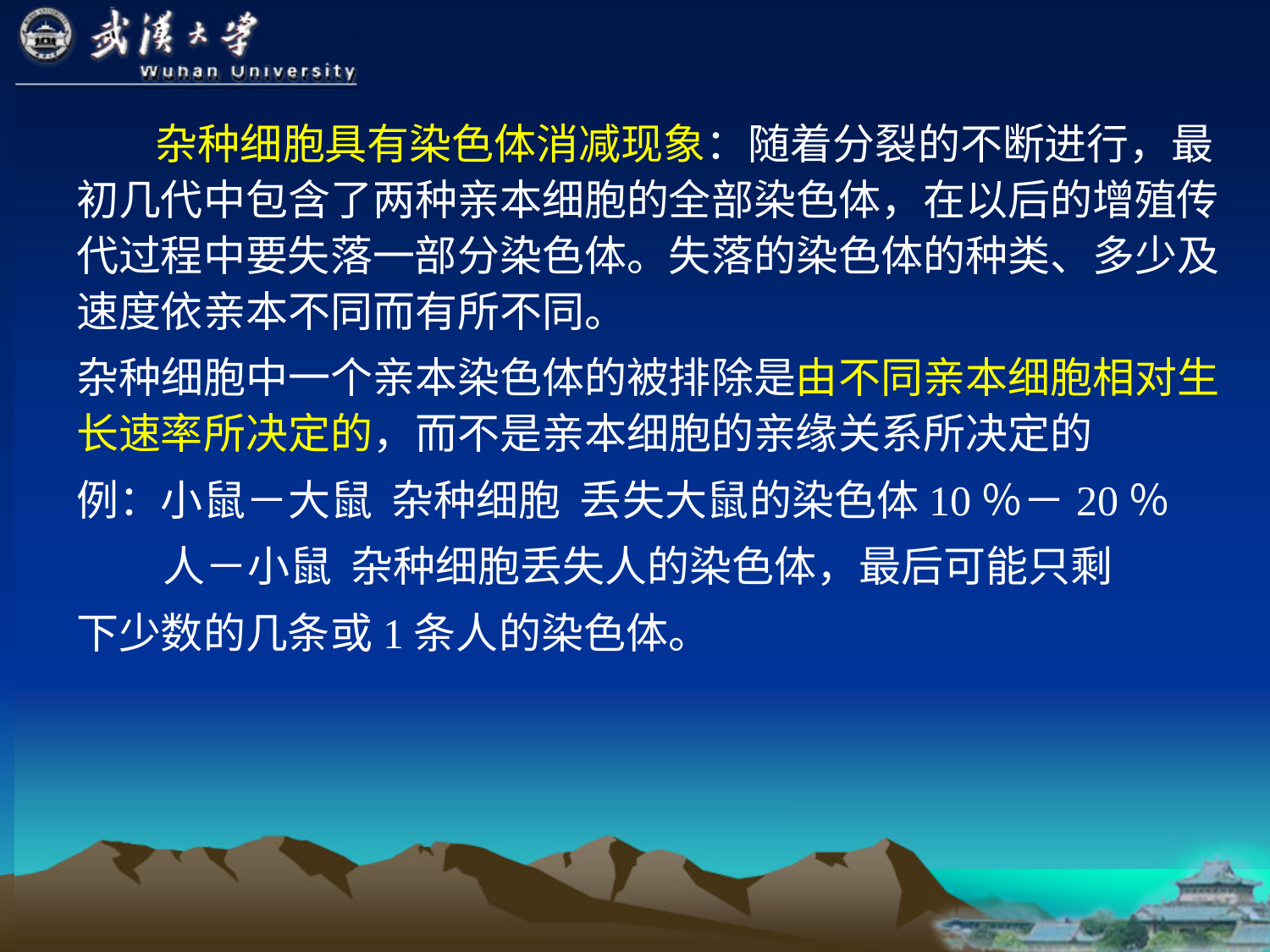

杂种细胞具有染色体消减现象：随着分裂的不断进行，最初几代中包含了两种亲本细胞的全部染色体，在以后的增殖传代过程中要失落一部分染色体。失落的染色体的种类、多少及速度依亲本不同而有所不同。
杂种细胞中一个亲本染色体的被排除是由不同亲本细胞相对生长速率所决定的，而不是亲本细胞的亲缘关系所决定的
例：小鼠－大鼠  杂种细胞  丢失大鼠的染色体10％－20％
        人－小鼠  杂种细胞丢失人的染色体，最后可能只剩
下少数的几条或1条人的染色体。